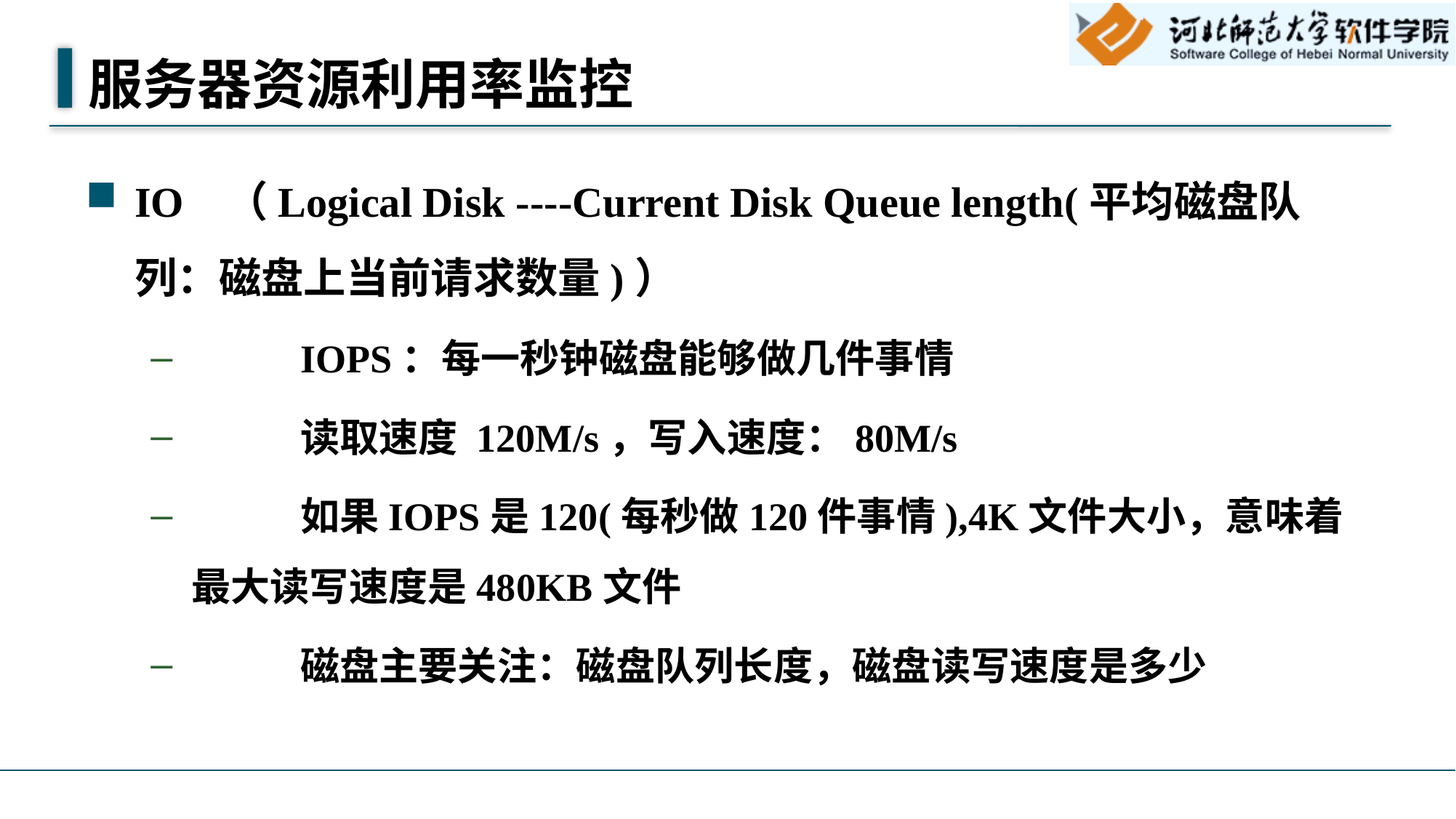

# 服务器资源利用率监控
IO   （Logical Disk ----Current Disk Queue length(平均磁盘队列：磁盘上当前请求数量)）
	IOPS：每一秒钟磁盘能够做几件事情
	读取速度 120M/s，写入速度：80M/s
	如果IOPS是120(每秒做120件事情),4K文件大小，意味着最大读写速度是480KB文件
	磁盘主要关注：磁盘队列长度，磁盘读写速度是多少